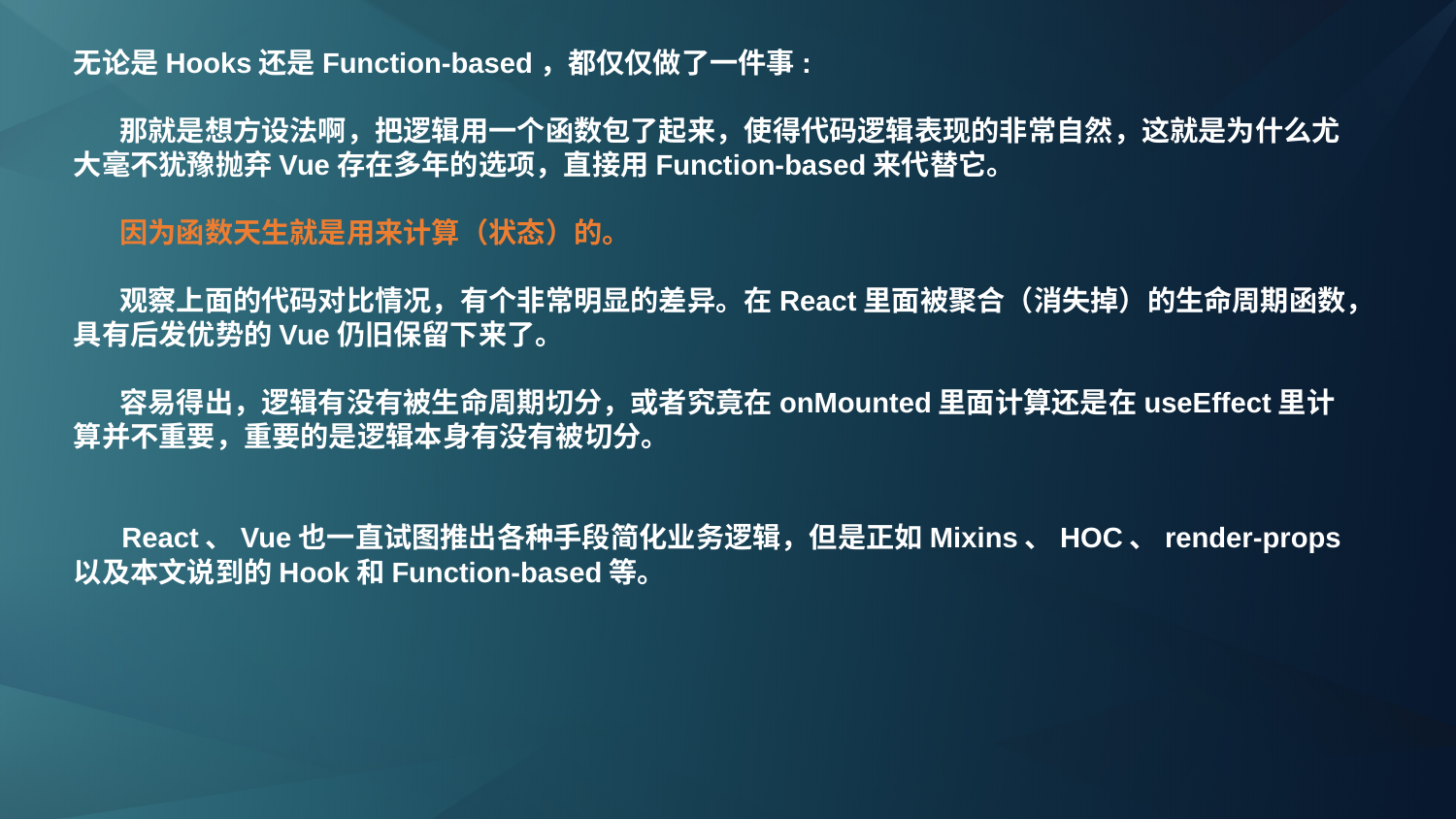

无论是Hooks还是Function-based，都仅仅做了一件事:

      那就是想方设法啊，把逻辑用一个函数包了起来，使得代码逻辑表现的非常自然，这就是为什么尤大毫不犹豫抛弃Vue存在多年的选项，直接用Function-based来代替它。

      因为函数天生就是用来计算（状态）的。

      观察上面的代码对比情况，有个非常明显的差异。在React里面被聚合（消失掉）的生命周期函数，具有后发优势的Vue仍旧保留下来了。

      容易得出，逻辑有没有被生命周期切分，或者究竟在onMounted里面计算还是在useEffect里计算并不重要，重要的是逻辑本身有没有被切分。

      React、Vue也一直试图推出各种手段简化业务逻辑，但是正如Mixins、HOC、render-props以及本文说到的Hook和Function-based等。